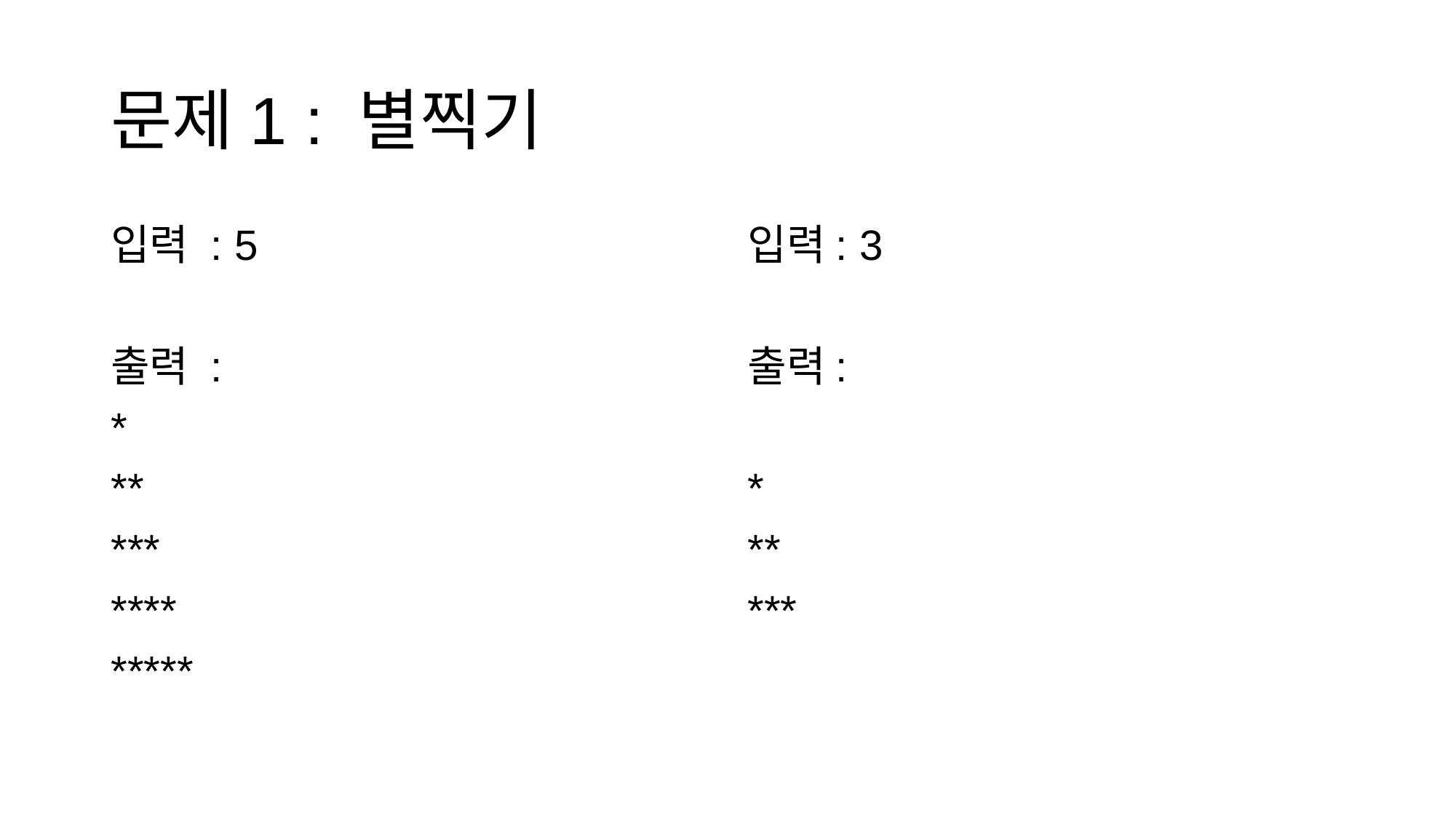

# 문제1 : 별찍기
입력 : 5

출력 :
*
**
***
****
*****
입력: 3

출력:

*
**
***